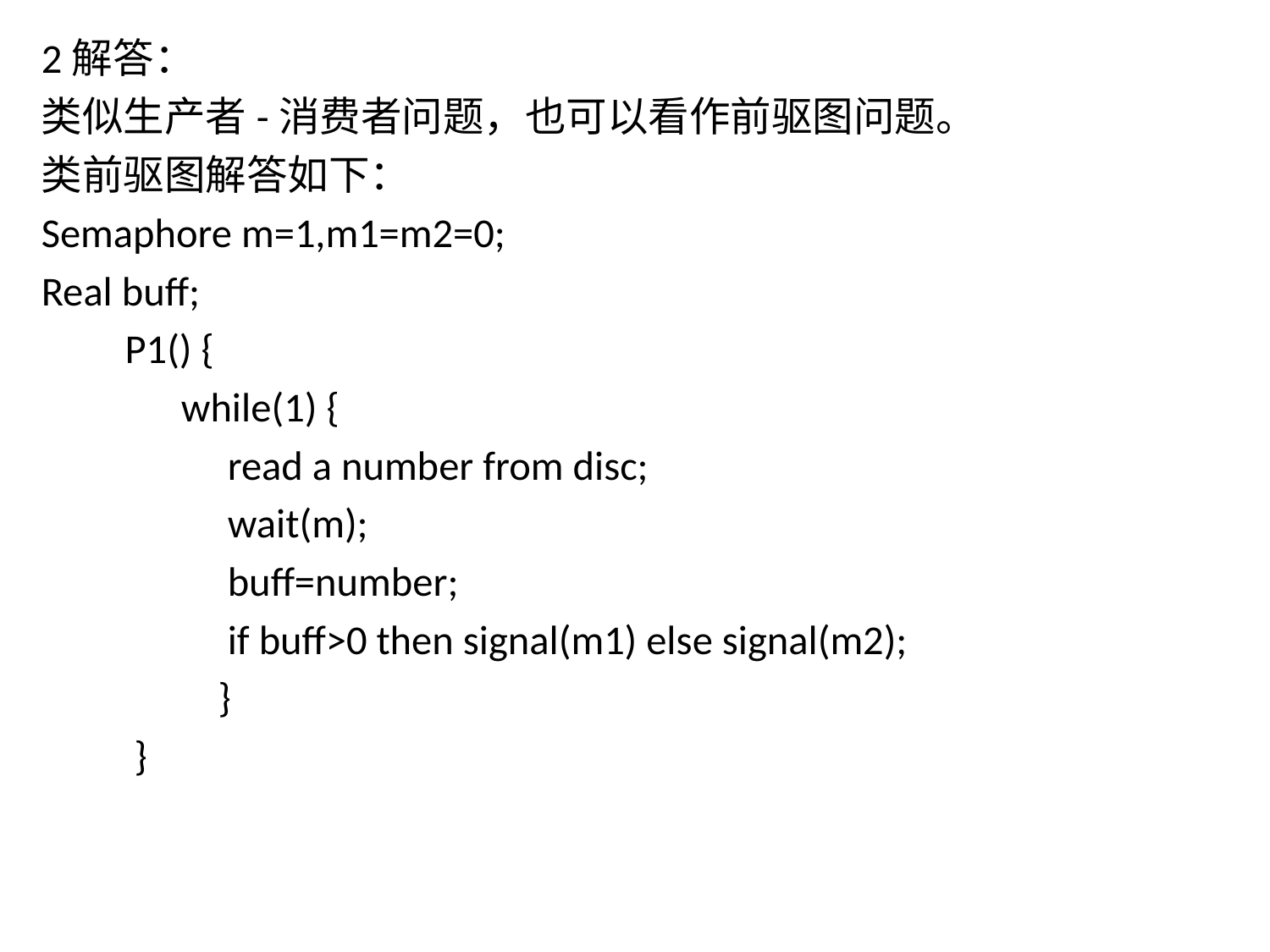

2解答：
类似生产者-消费者问题，也可以看作前驱图问题。
类前驱图解答如下：
Semaphore m=1,m1=m2=0;
Real buff;
         P1() {
               while(1) {
                    read a number from disc;
                    wait(m);
                    buff=number;
                    if buff>0 then signal(m1) else signal(m2);
                   }
          }